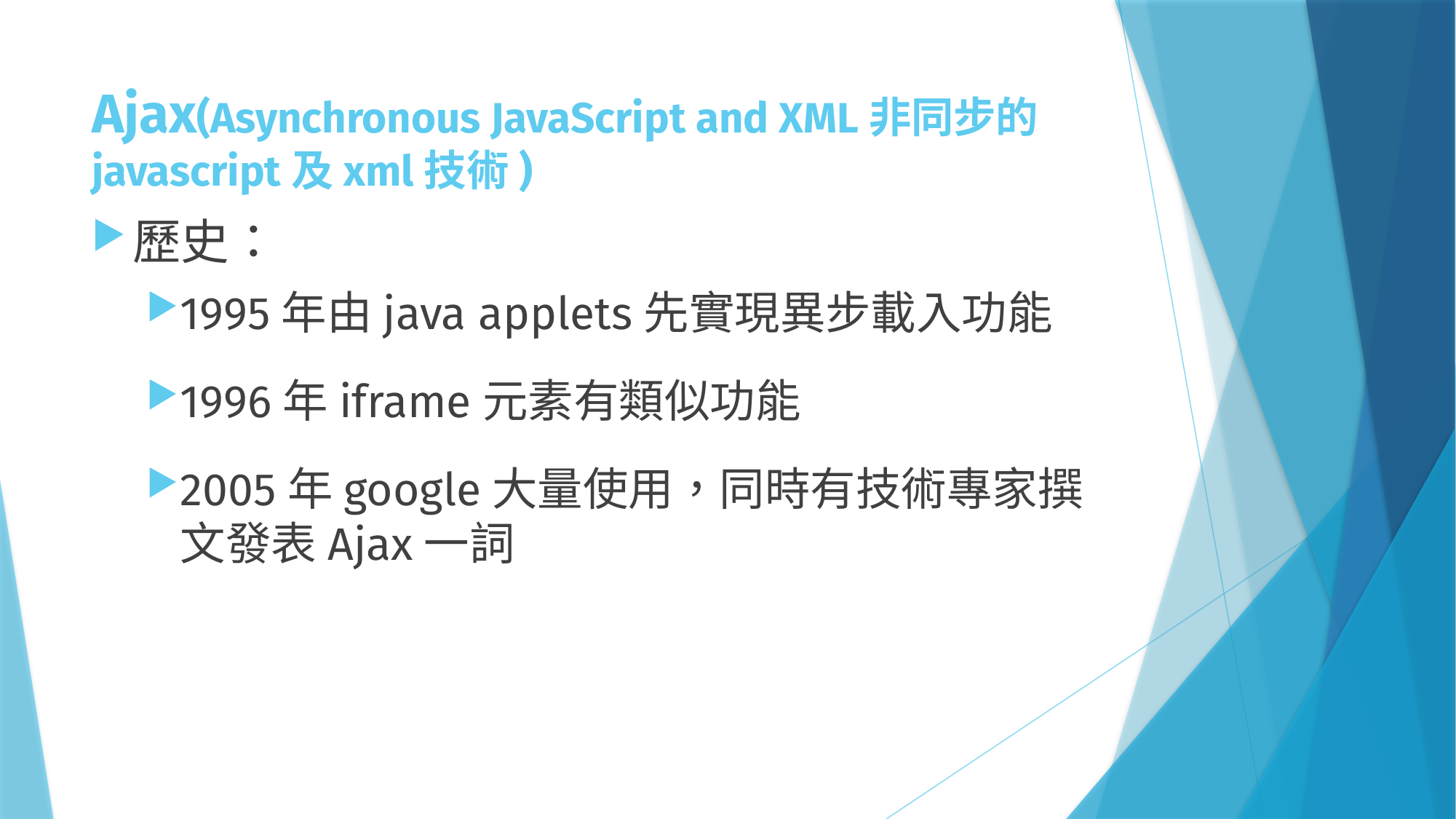

# Ajax(Asynchronous JavaScript and XML非同步的javascript及xml技術)
歷史：
1995年由java applets先實現異步載入功能
1996年iframe元素有類似功能
2005年google大量使用，同時有技術專家撰文發表Ajax一詞